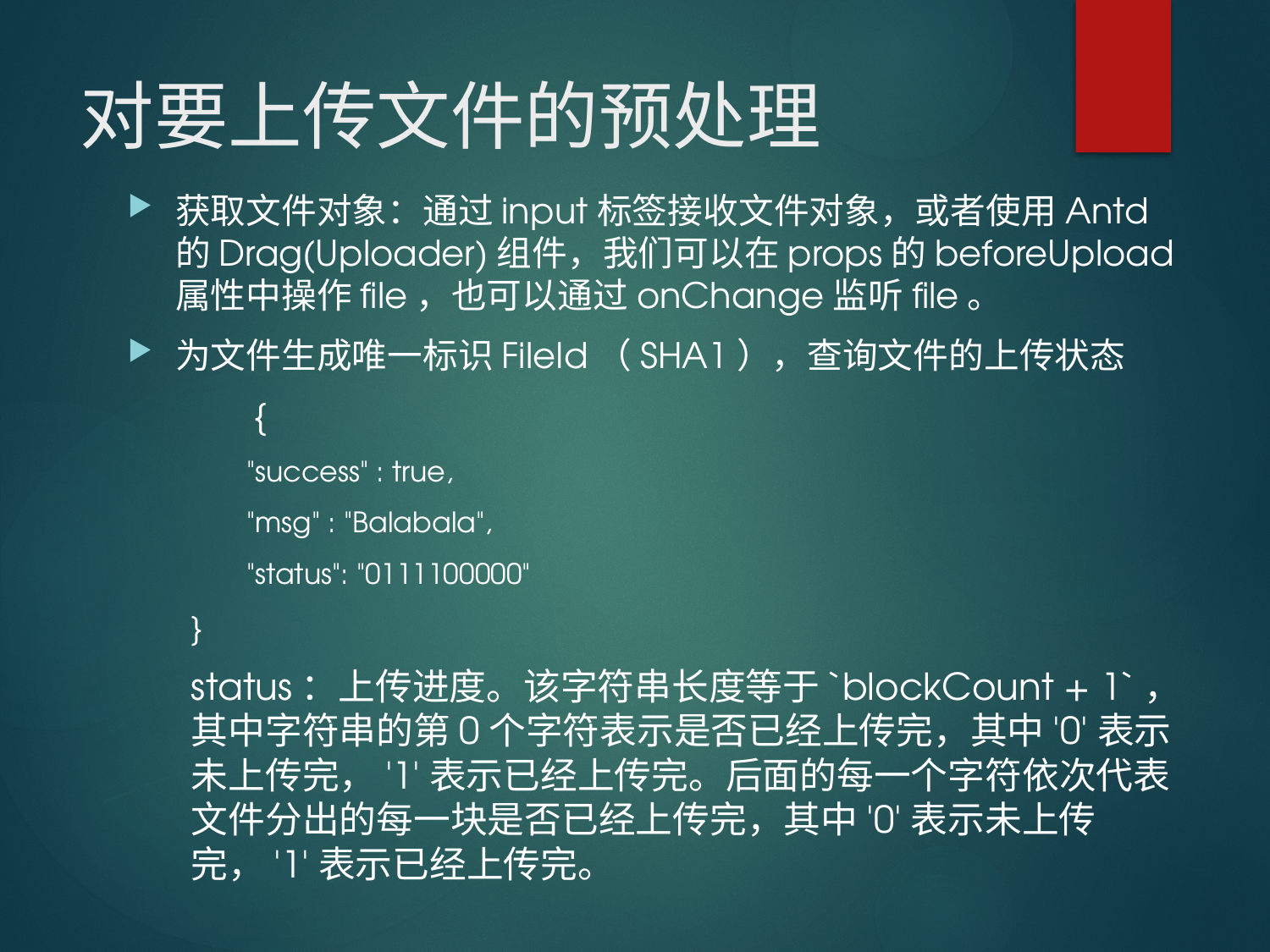

# 对要上传文件的预处理
获取文件对象：通过input标签接收文件对象，或者使用Antd的Drag(Uploader)组件，我们可以在props的beforeUpload属性中操作file，也可以通过onChange监听file。
为文件生成唯一标识FileId（SHA1），查询文件的上传状态
	{
"success" : true,
"msg" : "Balabala",
"status": "0111100000"
}
status：上传进度。该字符串长度等于`blockCount + 1`，其中字符串的第0个字符表示是否已经上传完，其中'0'表示未上传完，'1'表示已经上传完。后面的每一个字符依次代表文件分出的每一块是否已经上传完，其中'0'表示未上传完，'1'表示已经上传完。